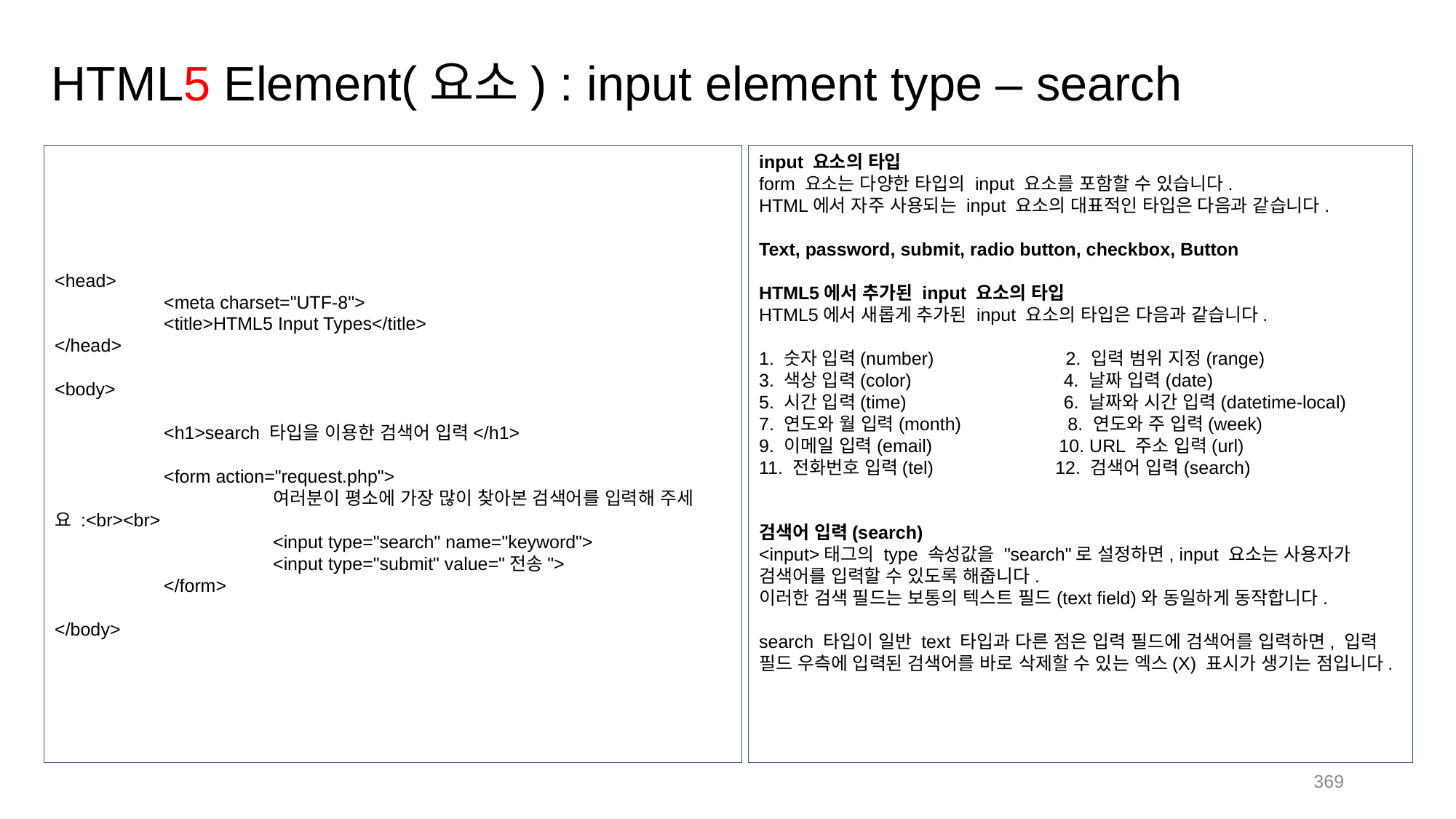

# HTML5 Element(요소) : input element type – search
<head>
	<meta charset="UTF-8">
	<title>HTML5 Input Types</title>
</head>

<body>

	<h1>search 타입을 이용한 검색어 입력</h1>

	<form action="request.php">
		여러분이 평소에 가장 많이 찾아본 검색어를 입력해 주세요 :<br><br>
		<input type="search" name="keyword">
		<input type="submit" value="전송">
	</form>

</body>
input 요소의 타입
form 요소는 다양한 타입의 input 요소를 포함할 수 있습니다.
HTML에서 자주 사용되는 input 요소의 대표적인 타입은 다음과 같습니다.

Text, password, submit, radio button, checkbox, Button

HTML5에서 추가된 input 요소의 타입
HTML5에서 새롭게 추가된 input 요소의 타입은 다음과 같습니다.

1. 숫자 입력(number)                          2. 입력 범위 지정(range)
3. 색상 입력(color)                              4. 날짜 입력(date)
5. 시간 입력(time)                               6. 날짜와 시간 입력(datetime-local)
7. 연도와 월 입력(month)                     8. 연도와 주 입력(week)
9. 이메일 입력(email)                         10. URL 주소 입력(url)
11. 전화번호 입력(tel)                        12. 검색어 입력(search)

검색어 입력(search)
<input>태그의 type 속성값을 "search"로 설정하면, input 요소는 사용자가 검색어를 입력할 수 있도록 해줍니다.
이러한 검색 필드는 보통의 텍스트 필드(text field)와 동일하게 동작합니다.

search 타입이 일반 text 타입과 다른 점은 입력 필드에 검색어를 입력하면, 입력 필드 우측에 입력된 검색어를 바로 삭제할 수 있는 엑스(X) 표시가 생기는 점입니다.
369